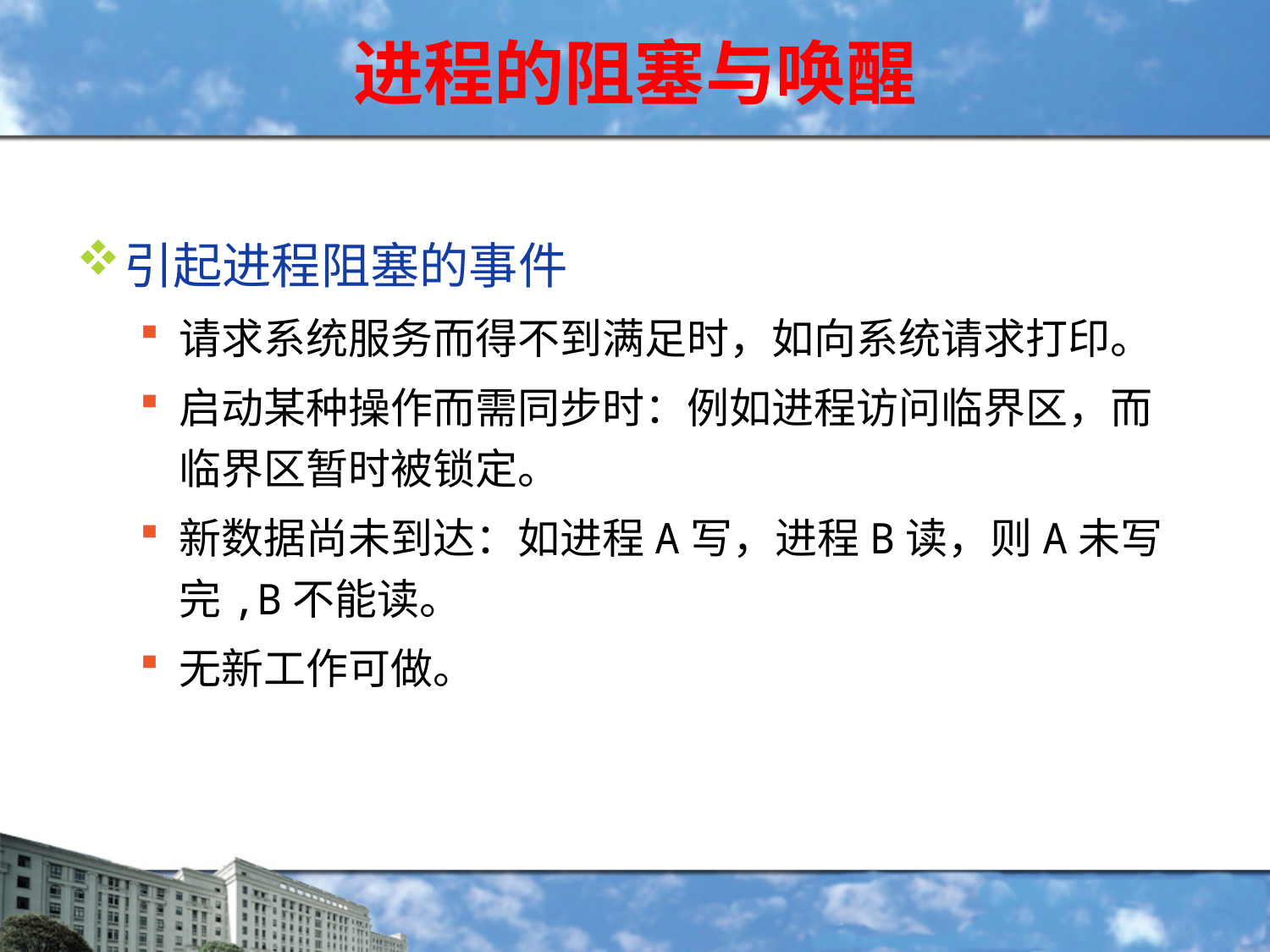

# 进程的阻塞与唤醒
引起进程阻塞的事件
请求系统服务而得不到满足时，如向系统请求打印。
启动某种操作而需同步时：例如进程访问临界区，而临界区暂时被锁定。
新数据尚未到达：如进程A写，进程B读，则A未写完,B不能读。
无新工作可做。